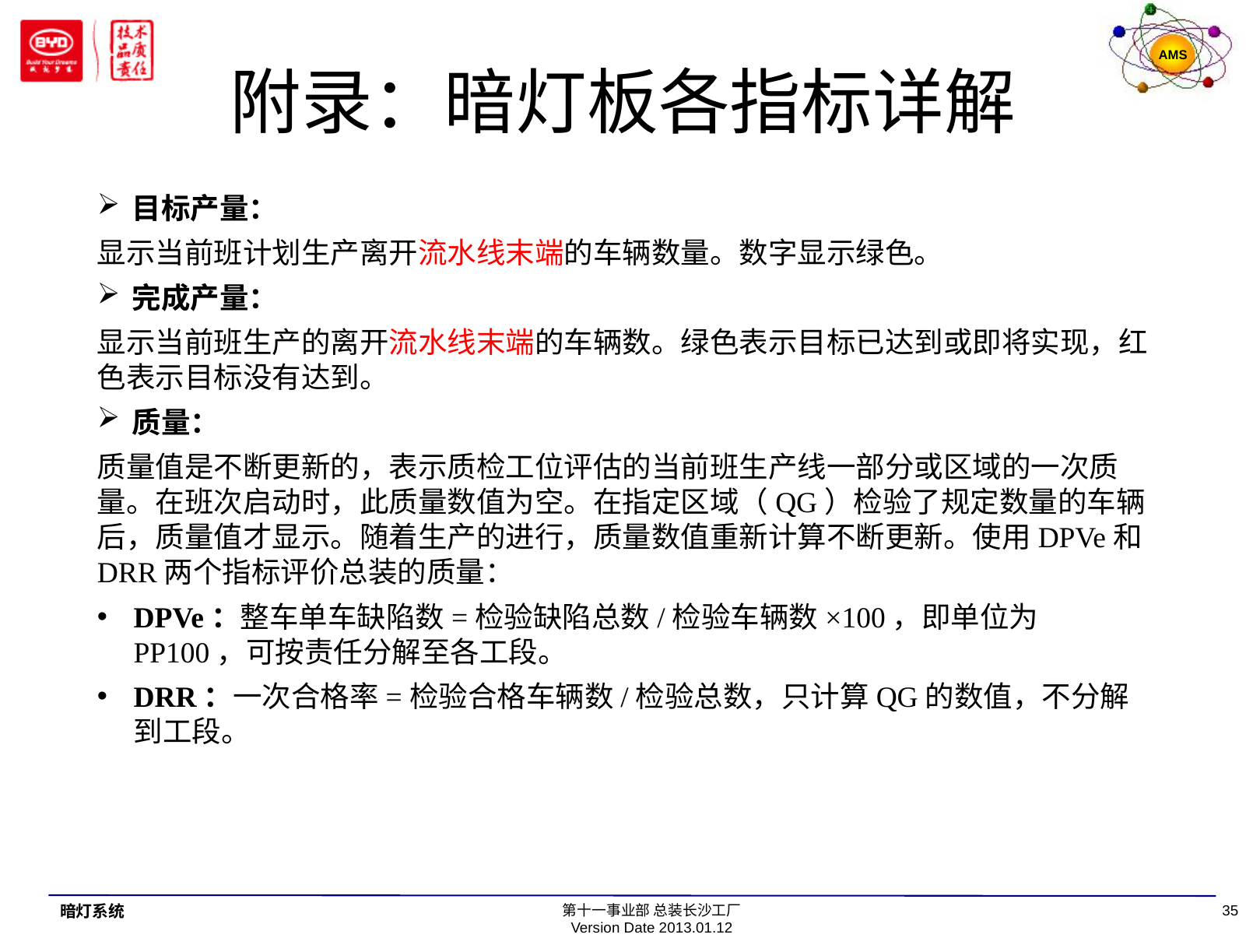

# 附录：暗灯板各指标详解
目标产量：
显示当前班计划生产离开流水线末端的车辆数量。数字显示绿色。
完成产量：
显示当前班生产的离开流水线末端的车辆数。绿色表示目标已达到或即将实现，红色表示目标没有达到。
质量：
质量值是不断更新的，表示质检工位评估的当前班生产线一部分或区域的一次质量。在班次启动时，此质量数值为空。在指定区域（QG）检验了规定数量的车辆后，质量值才显示。随着生产的进行，质量数值重新计算不断更新。使用DPVe和DRR两个指标评价总装的质量：
DPVe：整车单车缺陷数=检验缺陷总数/检验车辆数×100，即单位为PP100，可按责任分解至各工段。
DRR：一次合格率=检验合格车辆数/检验总数，只计算QG的数值，不分解到工段。